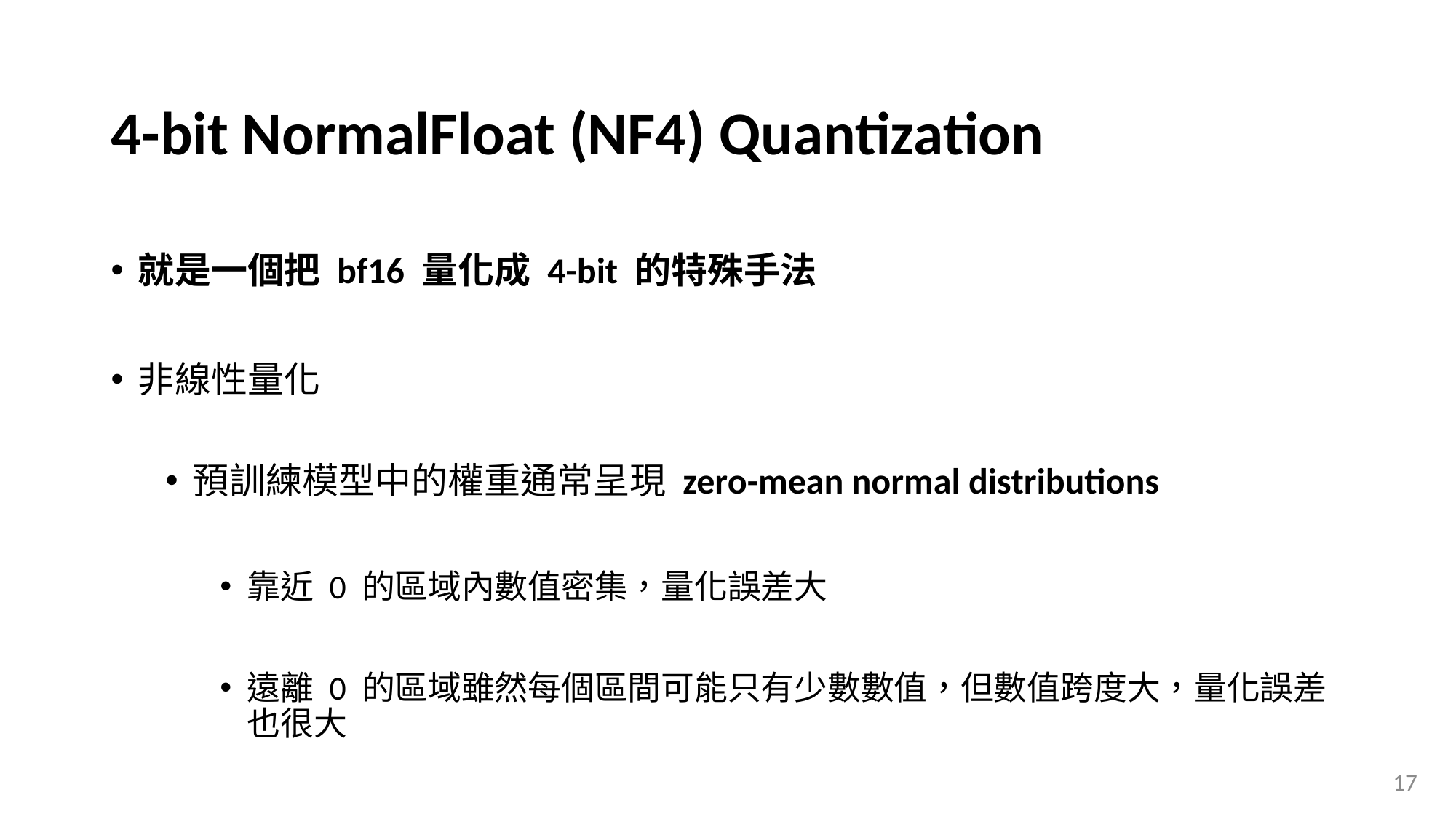

# 4-bit NormalFloat (NF4) Quantization

就是一個把 bf16 量化成 4-bit 的特殊手法

非線性量化

預訓練模型中的權重通常呈現 zero-mean normal distributions

靠近 0 的區域內數值密集，量化誤差大

遠離 0 的區域雖然每個區間可能只有少數數值，但數值跨度大，量化誤差也很大

17